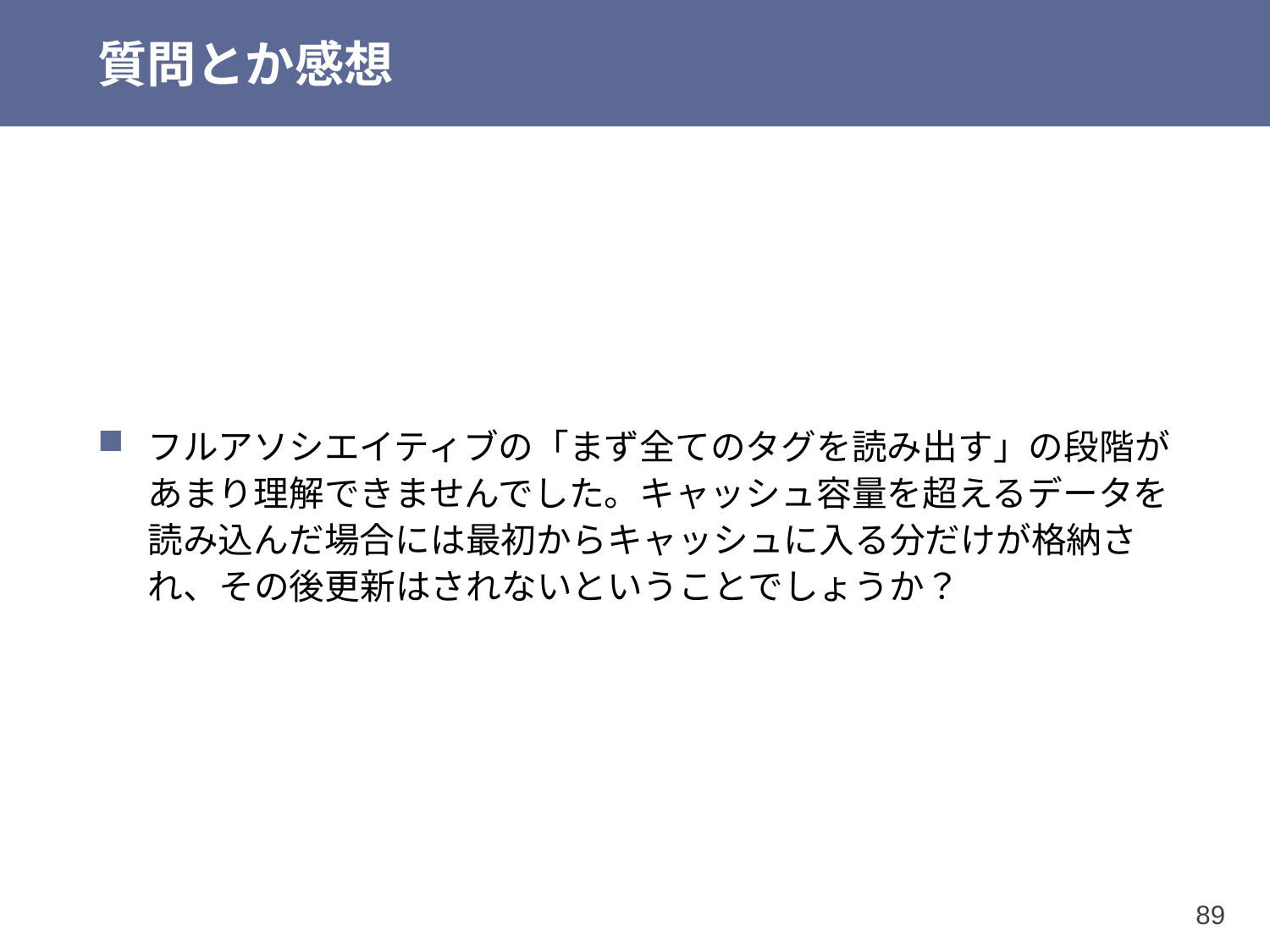

# 質問とか感想
フルアソシエイティブの「まず全てのタグを読み出す」の段階があまり理解できませんでした。キャッシュ容量を超えるデータを読み込んだ場合には最初からキャッシュに入る分だけが格納され、その後更新はされないということでしょうか？